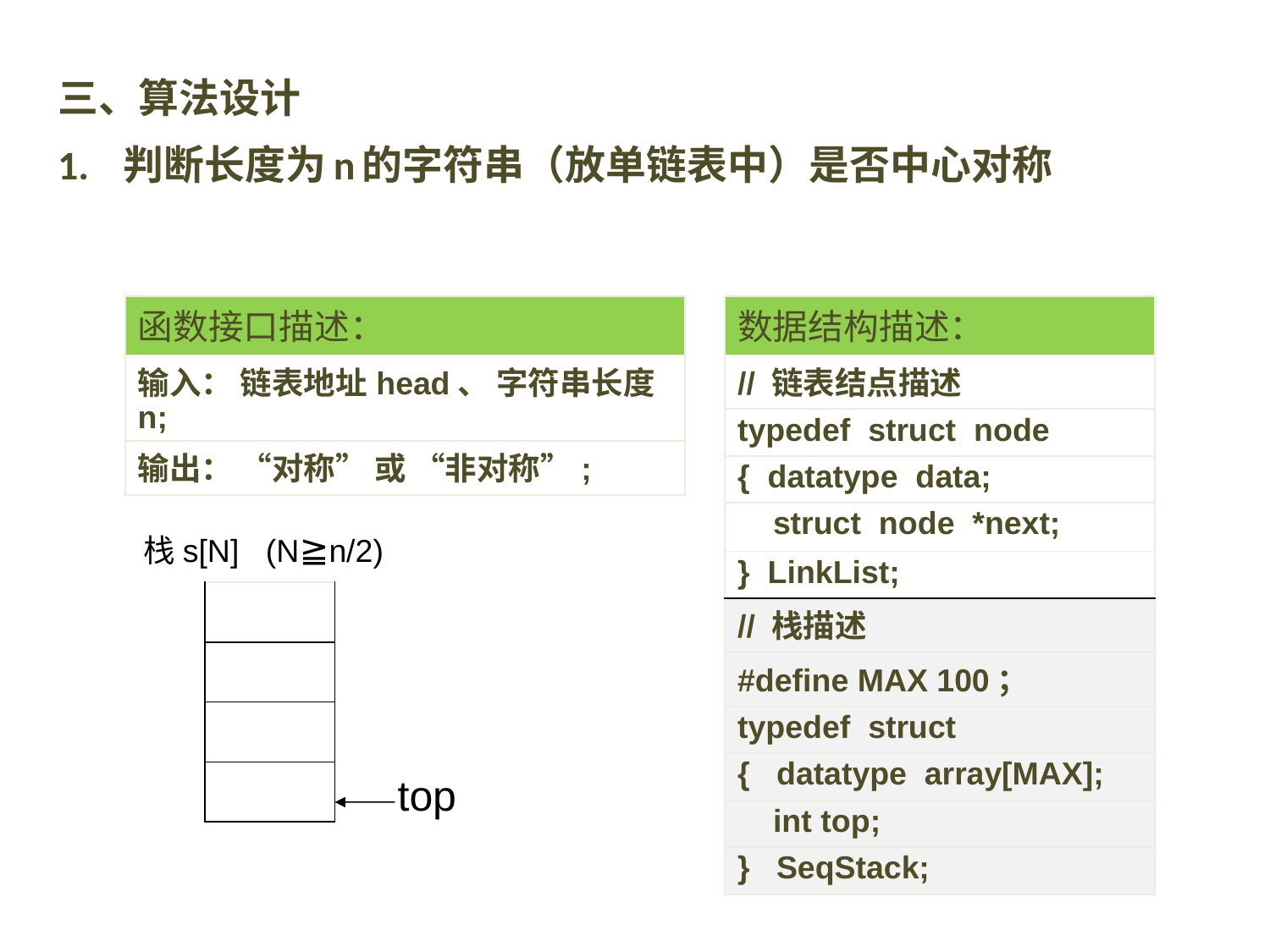

三、算法设计
1.   判断长度为n的字符串（放单链表中）是否中心对称
| 函数接口描述： |
| --- |
| 输入： 链表地址head、 字符串长度n; |
| 输出： “对称” 或 “非对称”; |
| 数据结构描述： |
| --- |
| // 链表结点描述 |
| typedef struct node |
| { datatype data; |
| struct node \*next; |
| } LinkList; |
| // 栈描述 |
| #define MAX 100； |
| typedef struct |
| { datatype array[MAX]; |
| int top; |
| } SeqStack; |
栈s[N]   (N≧n/2)
|  |
| --- |
|  |
|  |
|  |
top